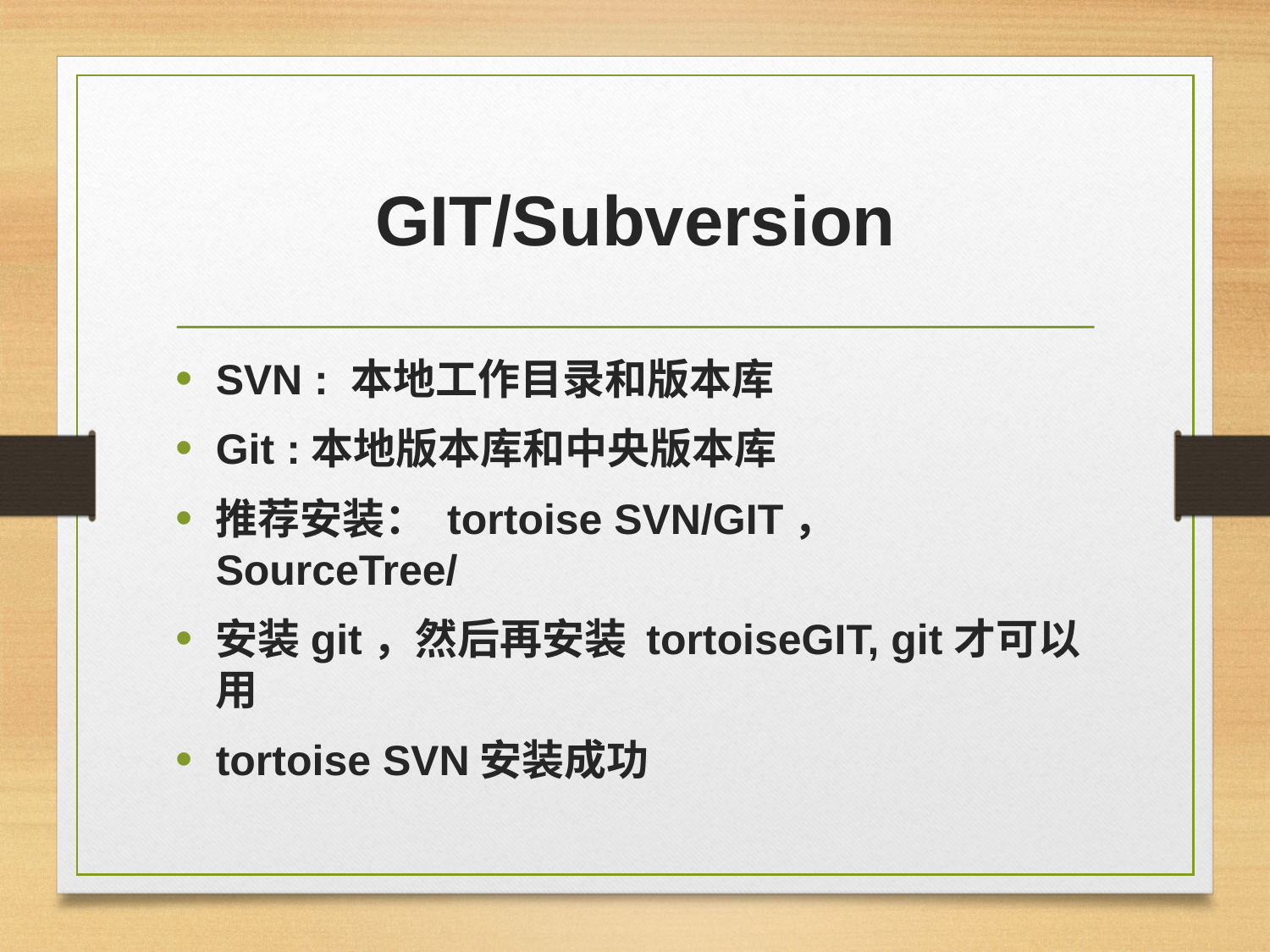

# GIT/Subversion
SVN : 本地工作目录和版本库
Git :本地版本库和中央版本库
推荐安装： tortoise SVN/GIT， SourceTree/
安装git，然后再安装 tortoiseGIT, git才可以用
tortoise SVN安装成功